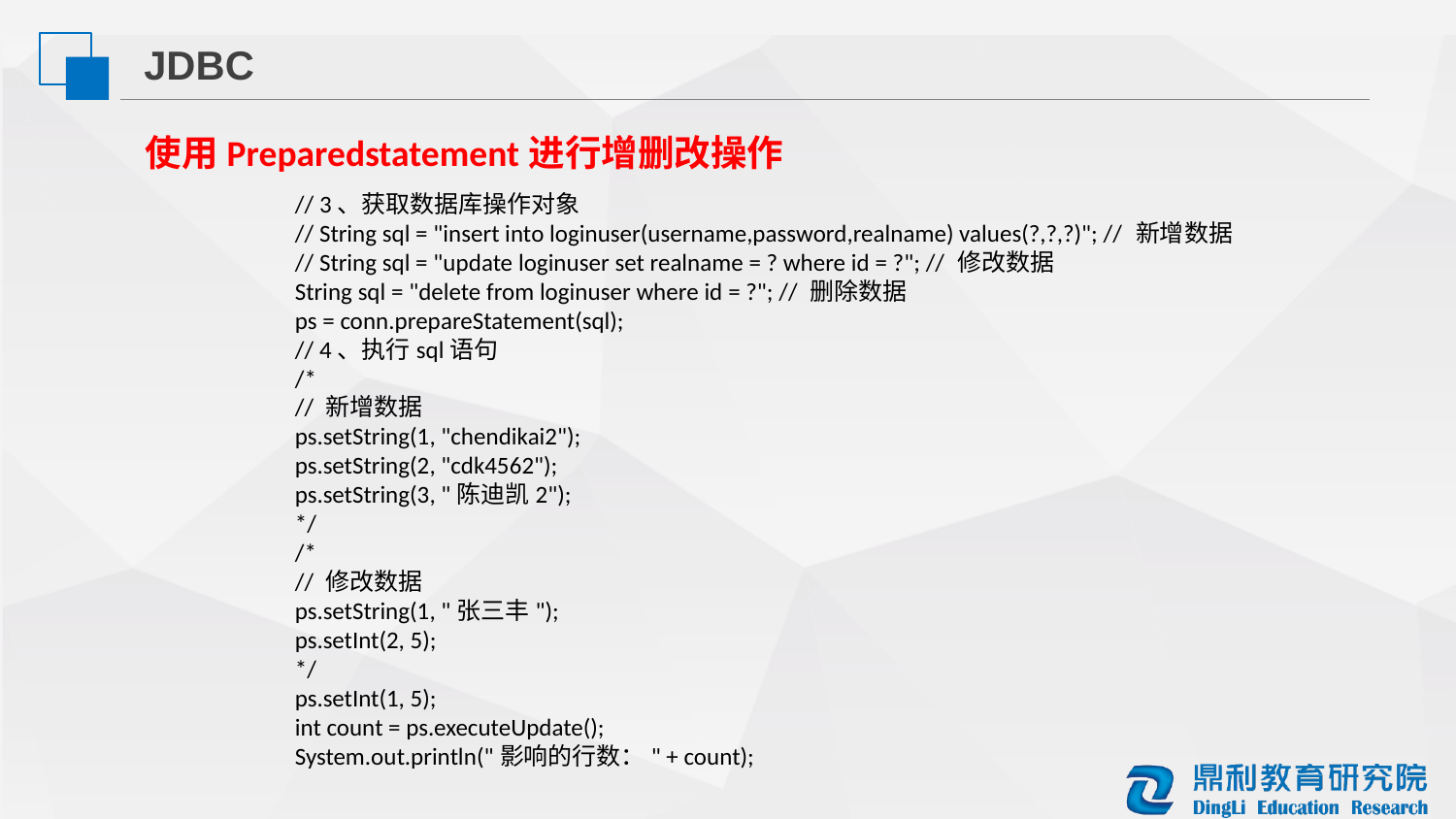

JDBC
使用Preparedstatement进行增删改操作
// 3、获取数据库操作对象
// String sql = "insert into loginuser(username,password,realname) values(?,?,?)"; // 新增数据
// String sql = "update loginuser set realname = ? where id = ?"; // 修改数据
String sql = "delete from loginuser where id = ?"; // 删除数据
ps = conn.prepareStatement(sql);
// 4、执行sql语句
/*
// 新增数据
ps.setString(1, "chendikai2");
ps.setString(2, "cdk4562");
ps.setString(3, "陈迪凯2");
*/
/*
// 修改数据
ps.setString(1, "张三丰");
ps.setInt(2, 5);
*/
ps.setInt(1, 5);
int count = ps.executeUpdate();
System.out.println("影响的行数：" + count);